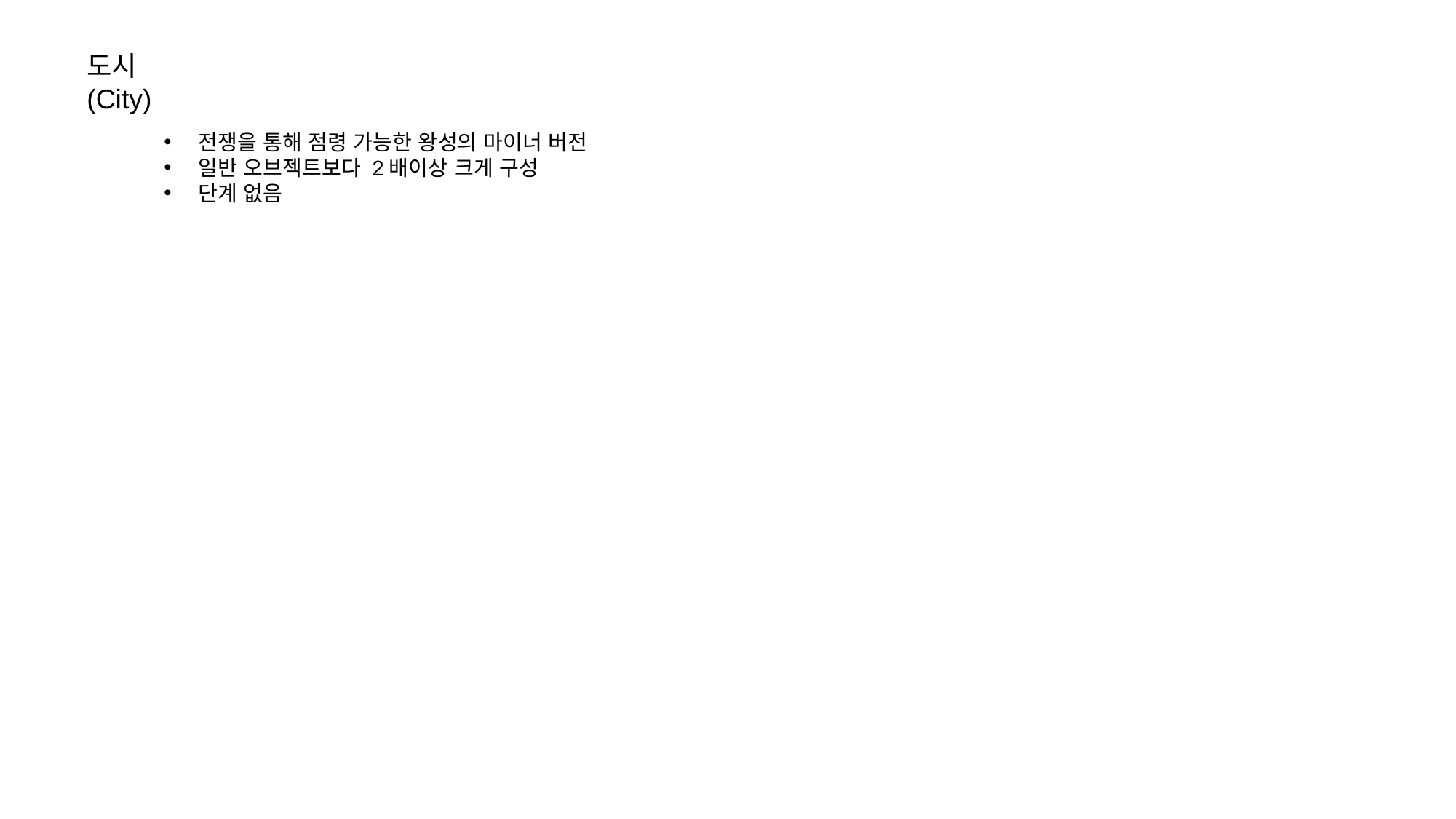

도시 (City)
전쟁을 통해 점령 가능한 왕성의 마이너 버전
일반 오브젝트보다 2배이상 크게 구성
단계 없음